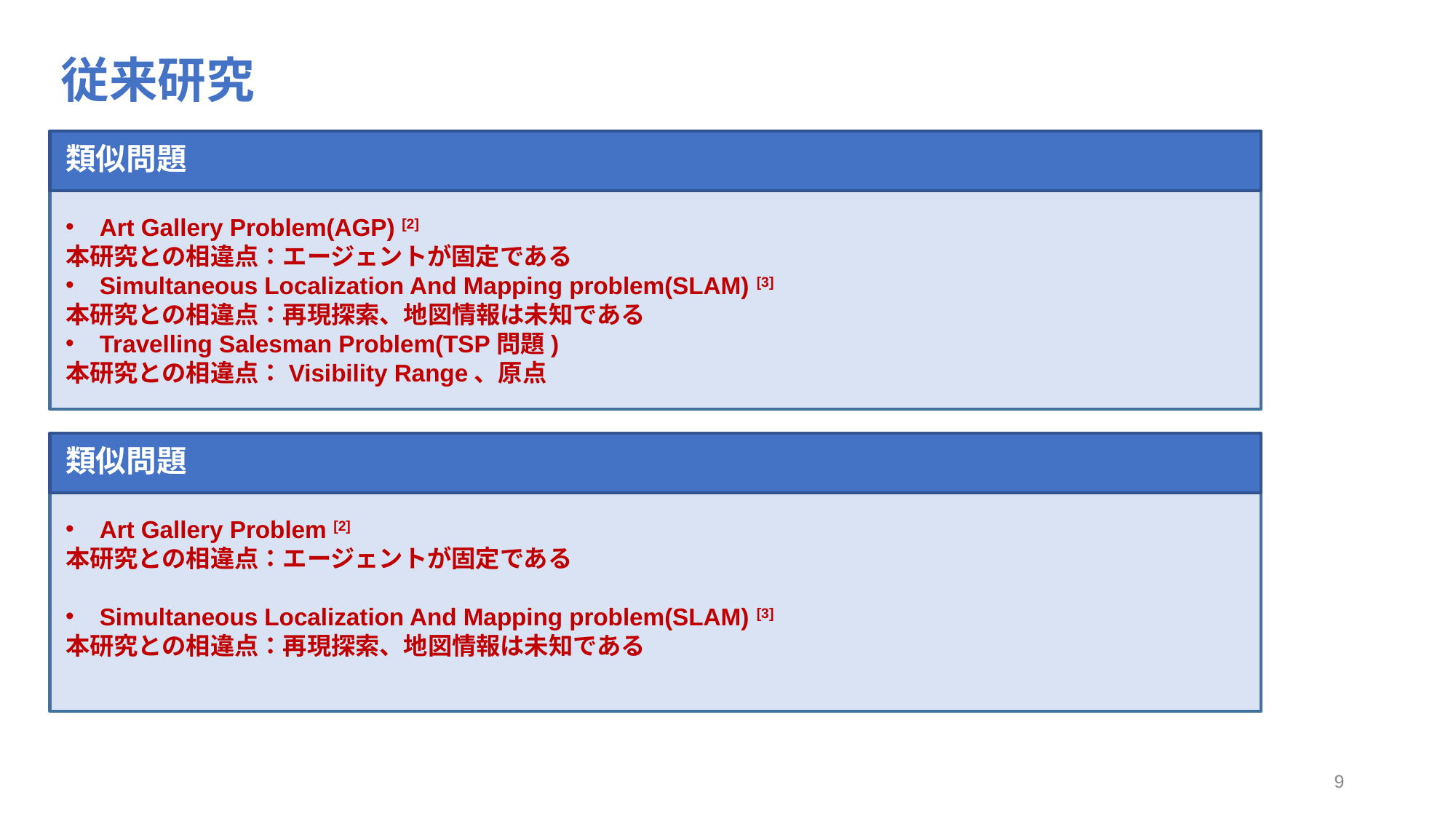

従来研究

類似問題

Art Gallery Problem(AGP) [2]
本研究との相違点：エージェントが固定である
Simultaneous Localization And Mapping problem(SLAM) [3]
本研究との相違点：再現探索、地図情報は未知である
Travelling Salesman Problem(TSP問題)
本研究との相違点：Visibility Range、原点

類似問題

Art Gallery Problem [2]
本研究との相違点：エージェントが固定である

Simultaneous Localization And Mapping problem(SLAM) [3]
本研究との相違点：再現探索、地図情報は未知である

9